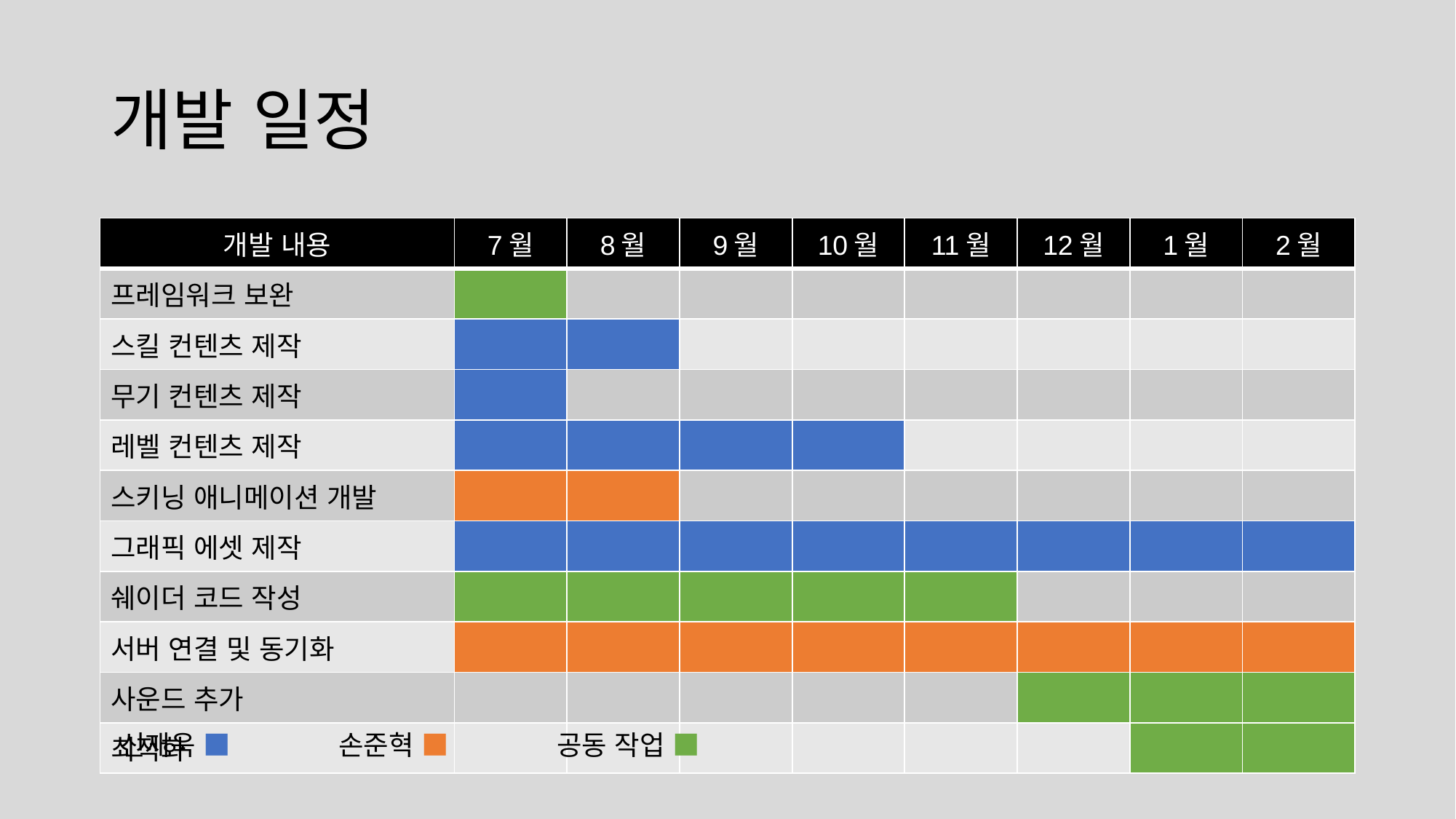

# 개발 일정
| 개발 내용 | 7월 | 8월 | 9월 | 10월 | 11월 | 12월 | 1월 | 2월 |
| --- | --- | --- | --- | --- | --- | --- | --- | --- |
| 프레임워크 보완 |  |  |  |  |  |  |  |  |
| 스킬 컨텐츠 제작 |  |  |  |  |  |  |  |  |
| 무기 컨텐츠 제작 |  |  |  |  |  |  |  |  |
| 레벨 컨텐츠 제작 |  |  |  |  |  |  |  |  |
| 스키닝 애니메이션 개발 |  |  |  |  |  |  |  |  |
| 그래픽 에셋 제작 |  |  |  |  |  |  |  |  |
| 쉐이더 코드 작성 |  |  |  |  |  |  |  |  |
| 서버 연결 및 동기화 |  |  |  |  |  |  |  |  |
| 사운드 추가 |  |  |  |  |  |  |  |  |
| 최적화 |  |  |  |  |  |  |  |  |
신재욱 ■	손준혁 ■	공동 작업 ■